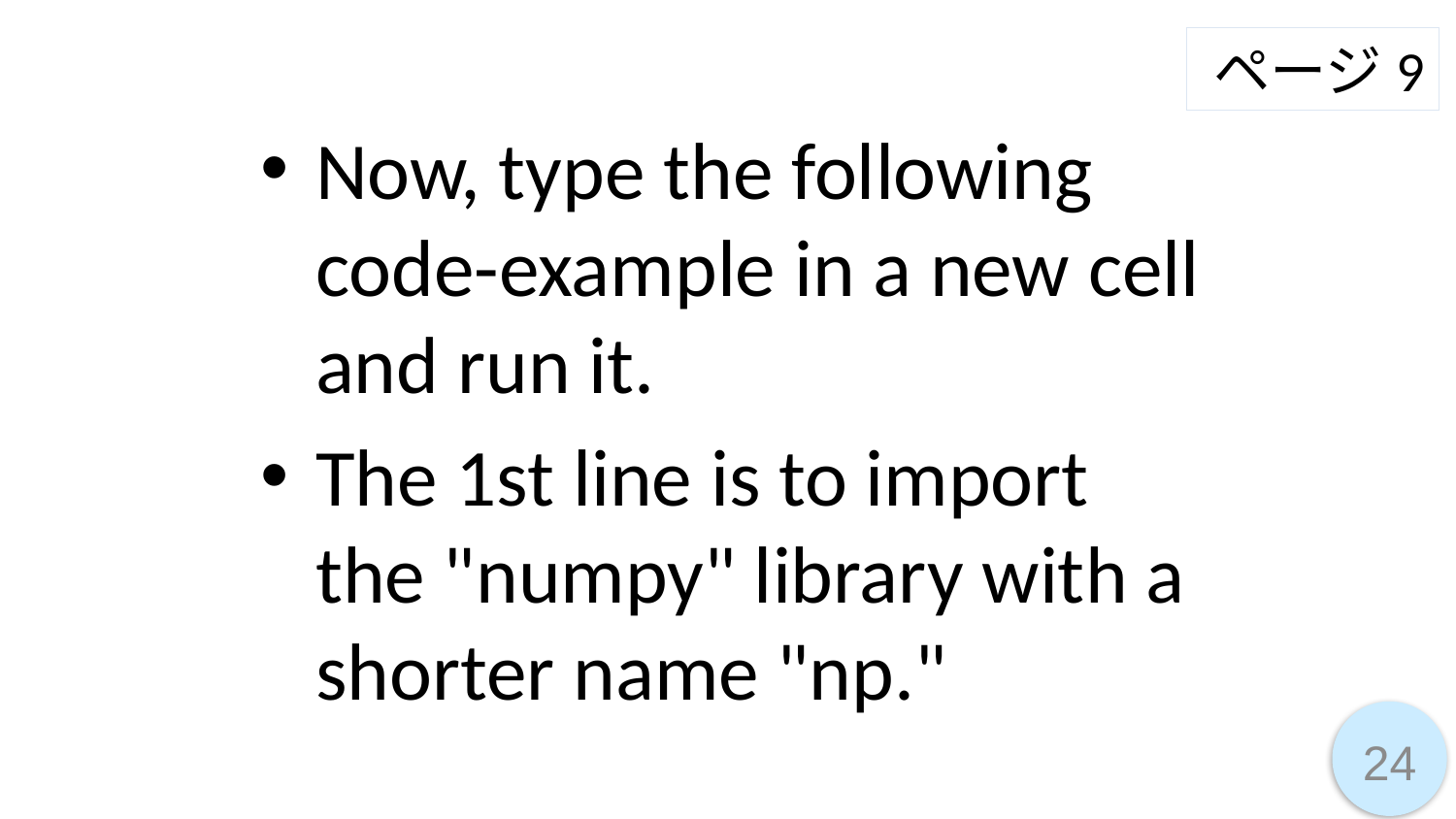

ページ9
Now, type the following code-example in a new cell and run it.
The 1st line is to import the "numpy" library with a shorter name "np."
24